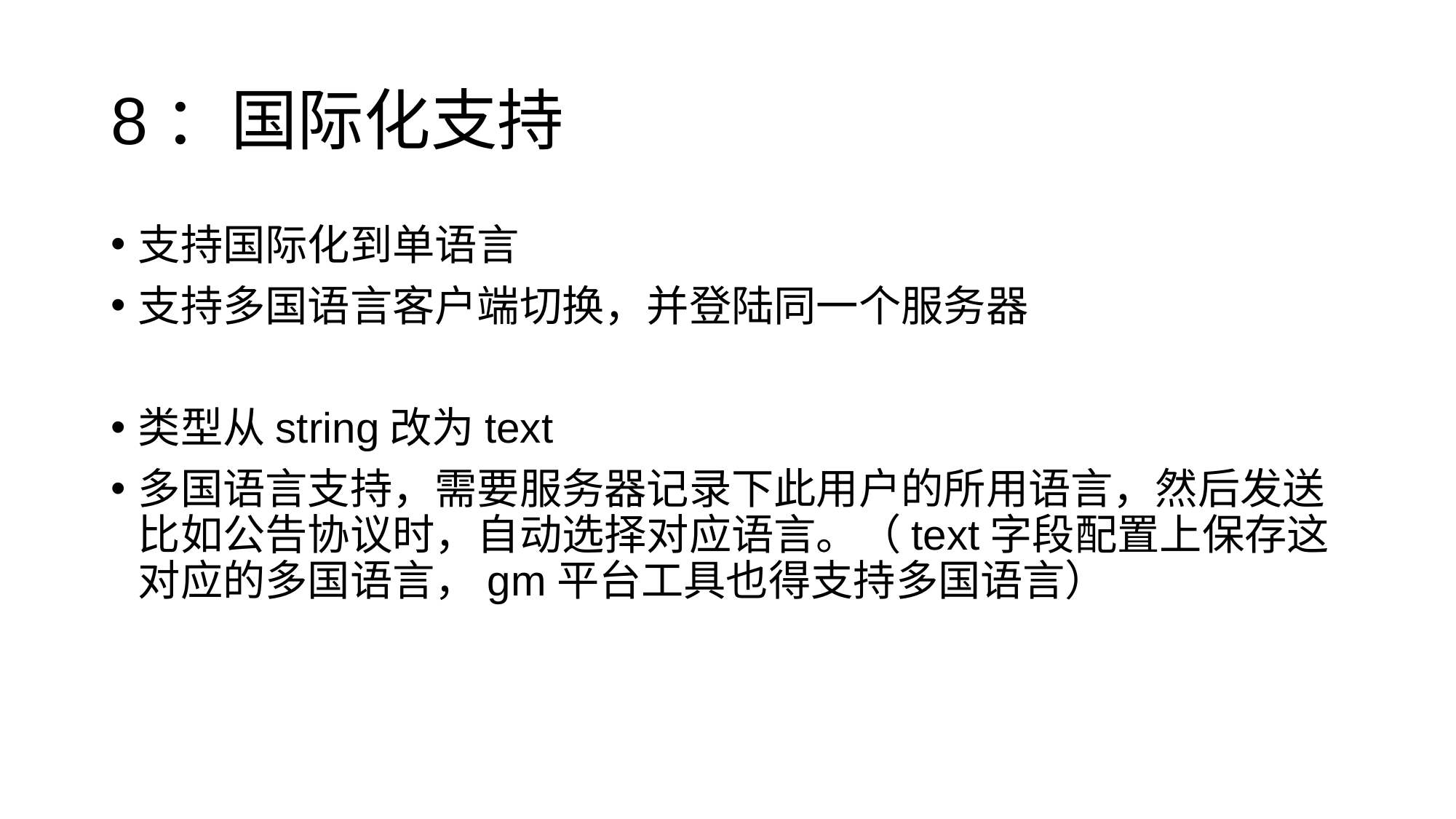

# 8：国际化支持
支持国际化到单语言
支持多国语言客户端切换，并登陆同一个服务器

类型从string改为text
多国语言支持，需要服务器记录下此用户的所用语言，然后发送比如公告协议时，自动选择对应语言。（text字段配置上保存这对应的多国语言，gm平台工具也得支持多国语言）